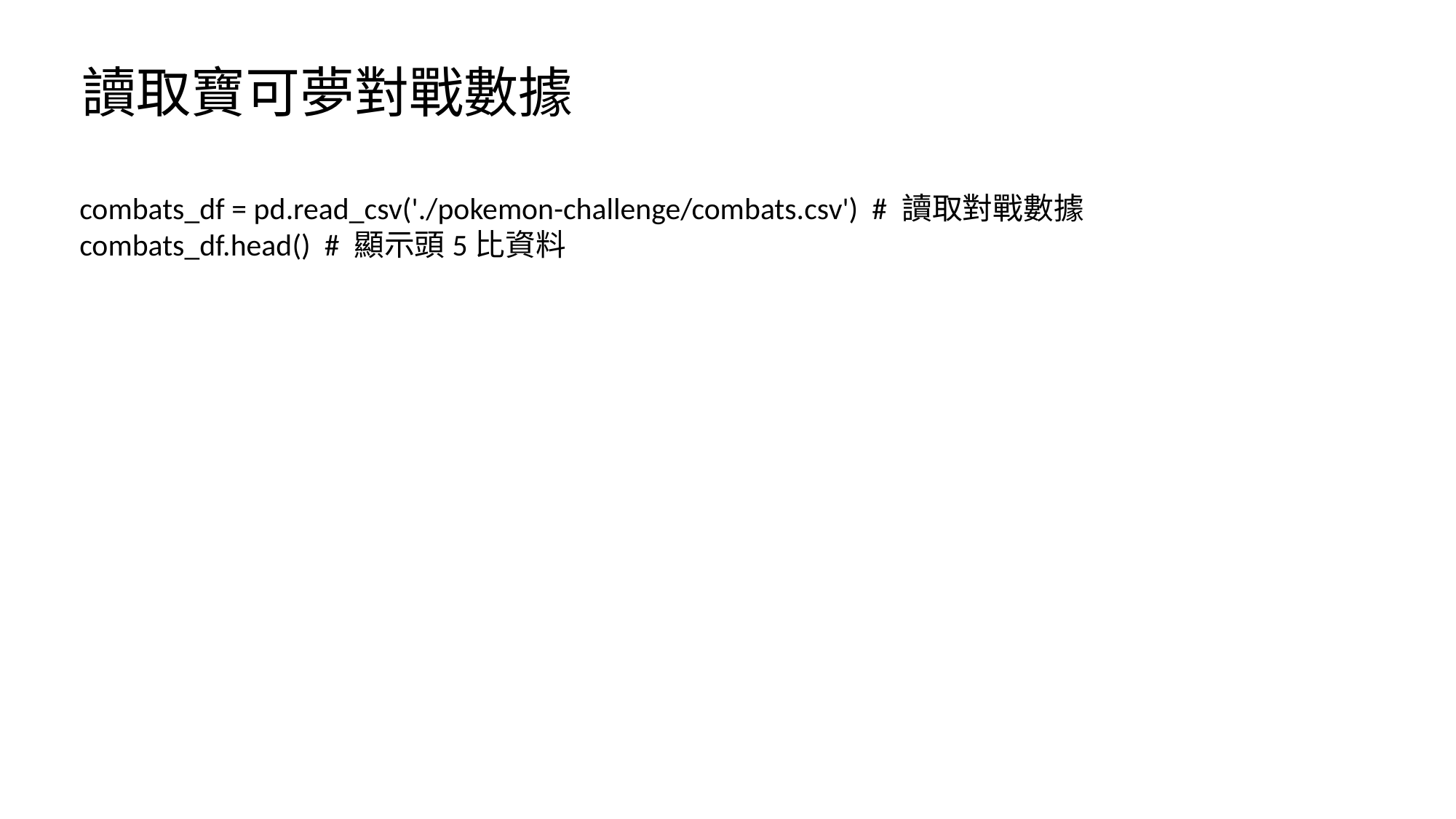

讀取寶可夢對戰數據
combats_df = pd.read_csv('./pokemon-challenge/combats.csv')  # 讀取對戰數據
combats_df.head()  # 顯示頭5比資料